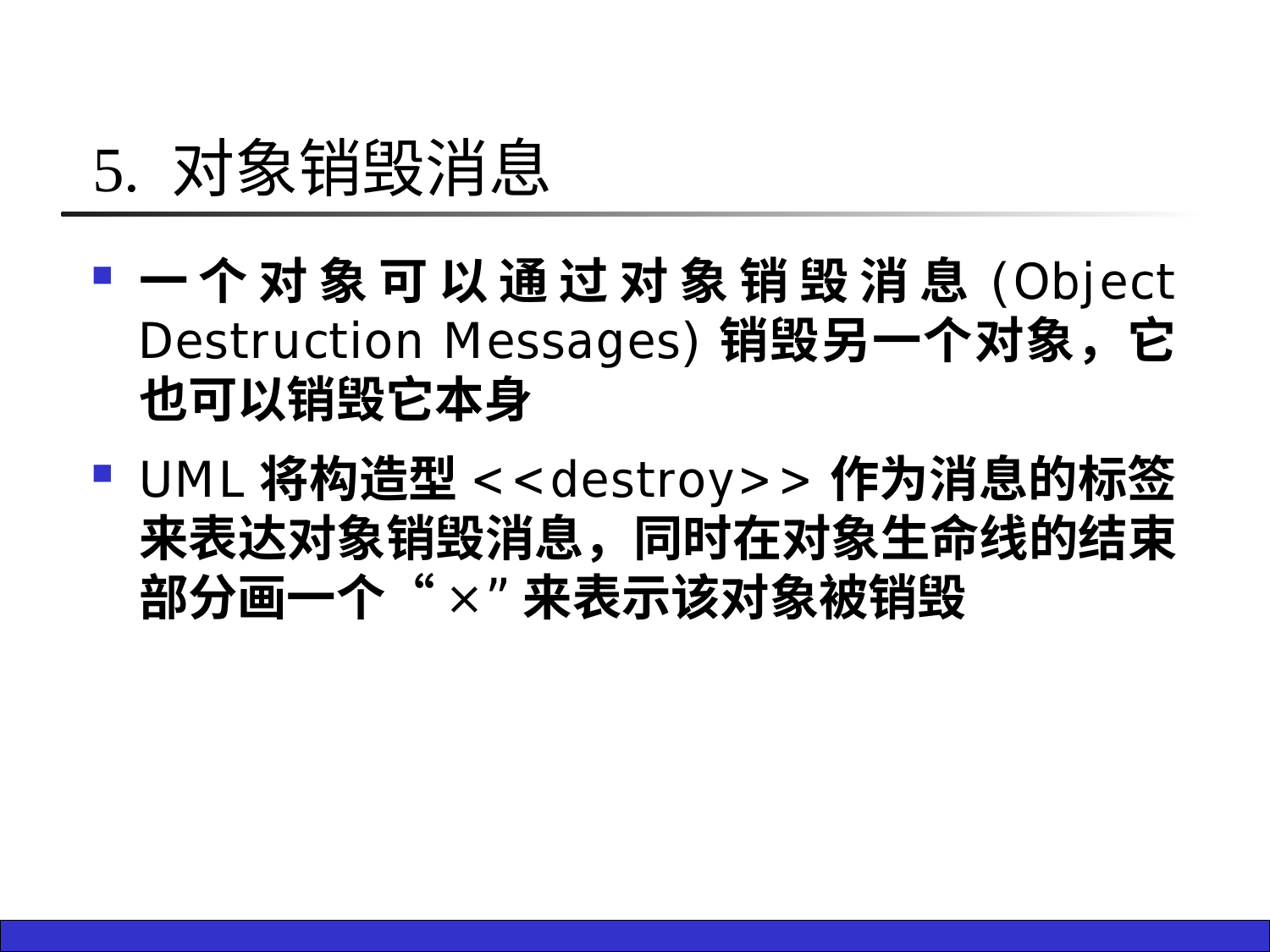

5. 对象销毁消息
一个对象可以通过对象销毁消息(Object Destruction Messages)销毁另一个对象，它也可以销毁它本身
UML将构造型<<destroy>>作为消息的标签来表达对象销毁消息，同时在对象生命线的结束部分画一个“×”来表示该对象被销毁